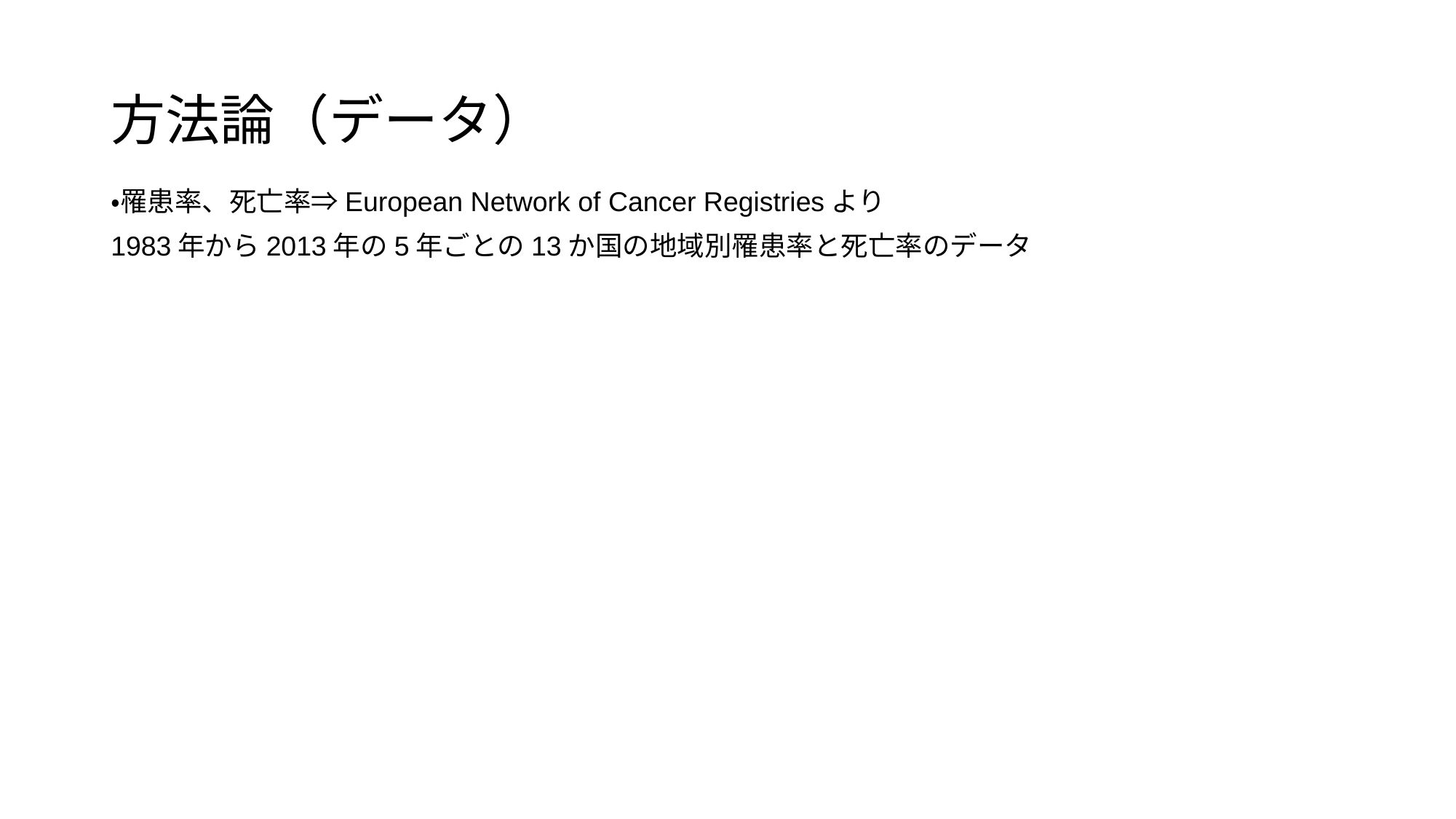

# 方法論（データ）

・罹患率、死亡率⇒European Network of Cancer Registriesより
1983年から2013年の5年ごとの13か国の地域別罹患率と死亡率のデータ